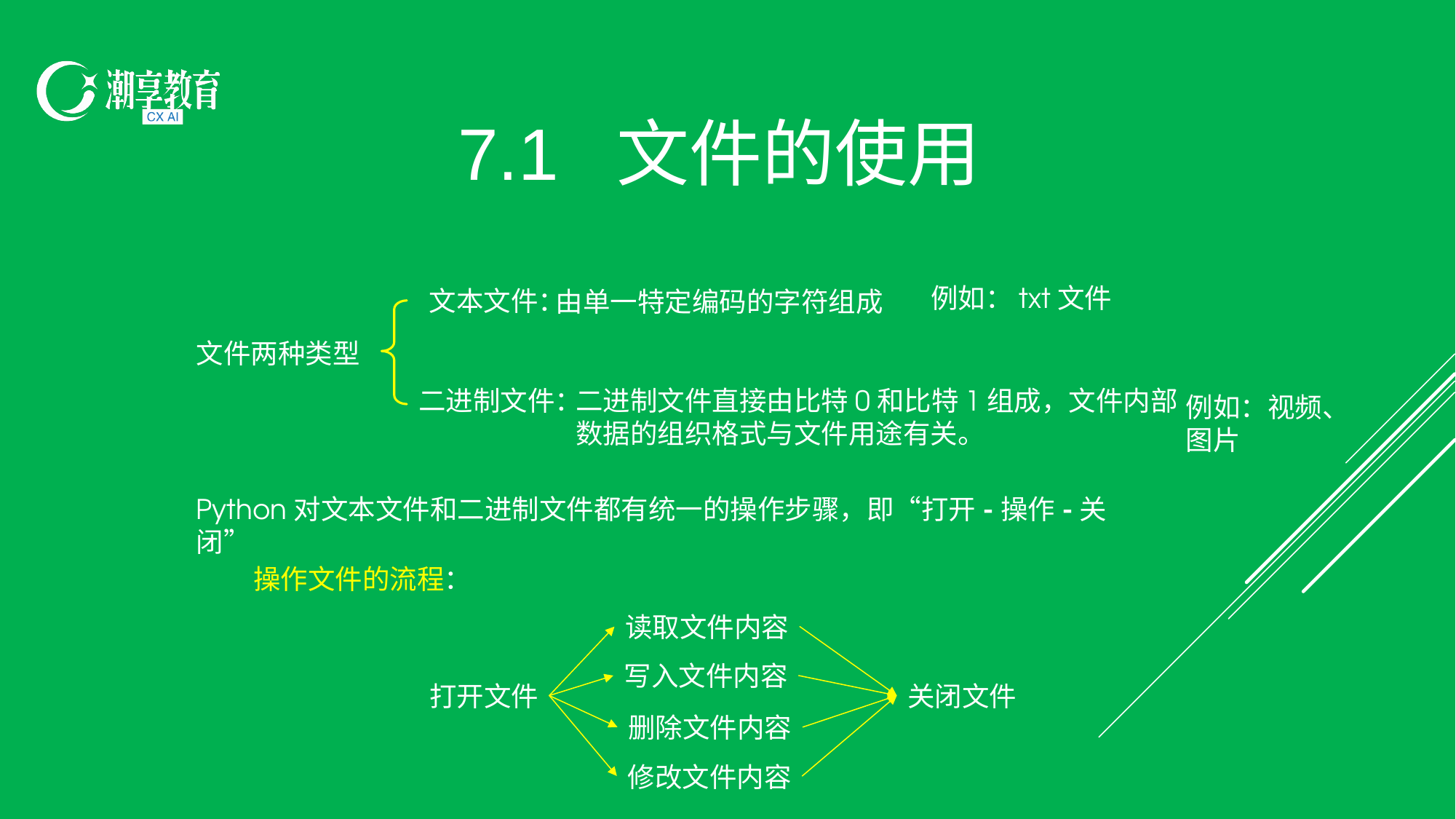

7.1  文件的使用
例如：txt文件
文本文件：
由单一特定编码的字符组成

文件两种类型
二进制文件直接由比特0和比特1组成，文件内部
数据的组织格式与文件用途有关。
二进制文件：
例如：视频、图片
Python对文本文件和二进制文件都有统一的操作步骤，即“打开-操作-关闭”
操作文件的流程：
读取文件内容
写入文件内容
打开文件
关闭文件
删除文件内容
修改文件内容